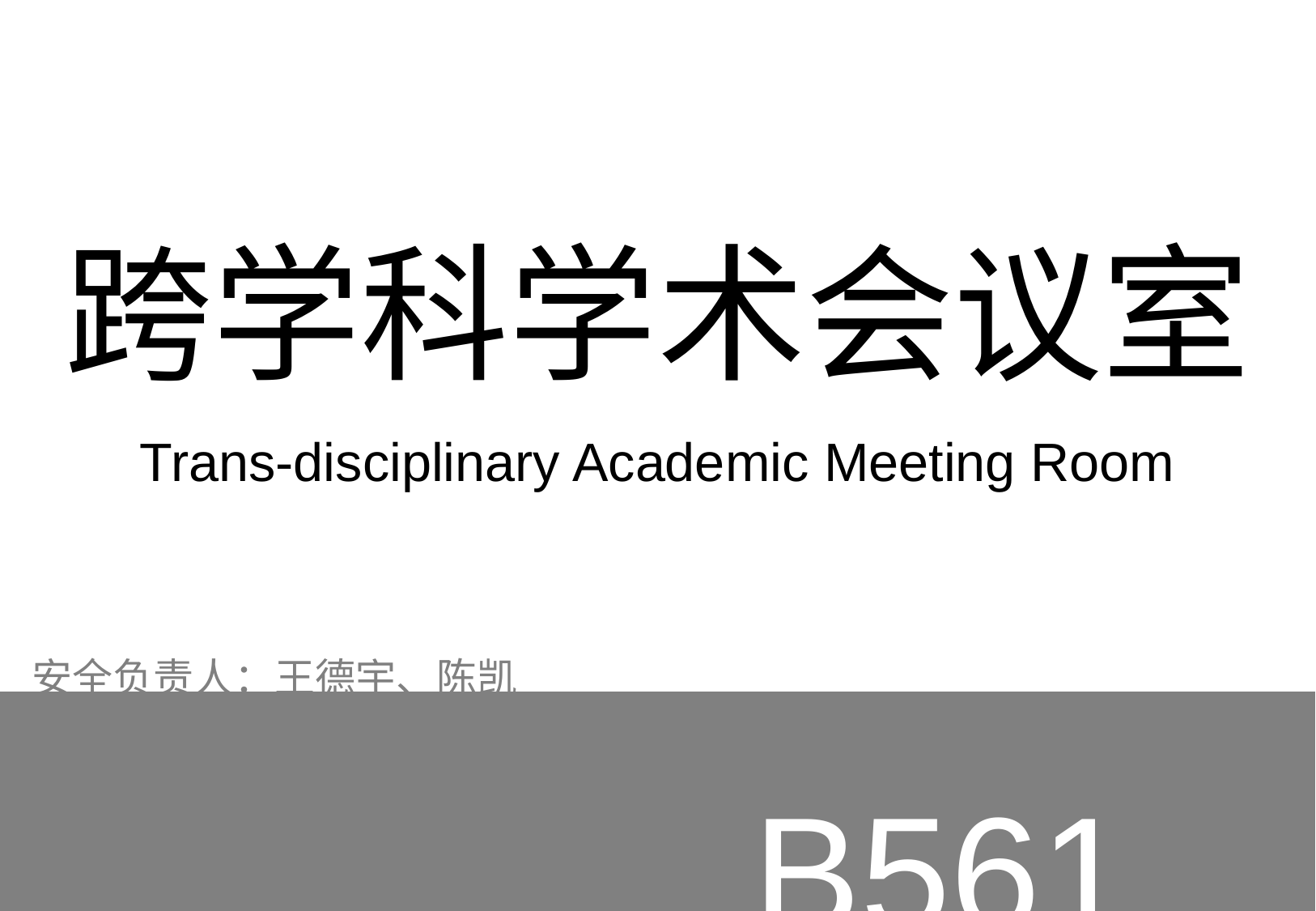

跨学科学术会议室
Trans-disciplinary Academic Meeting Room
安全负责人：王德宇、陈凯
B561